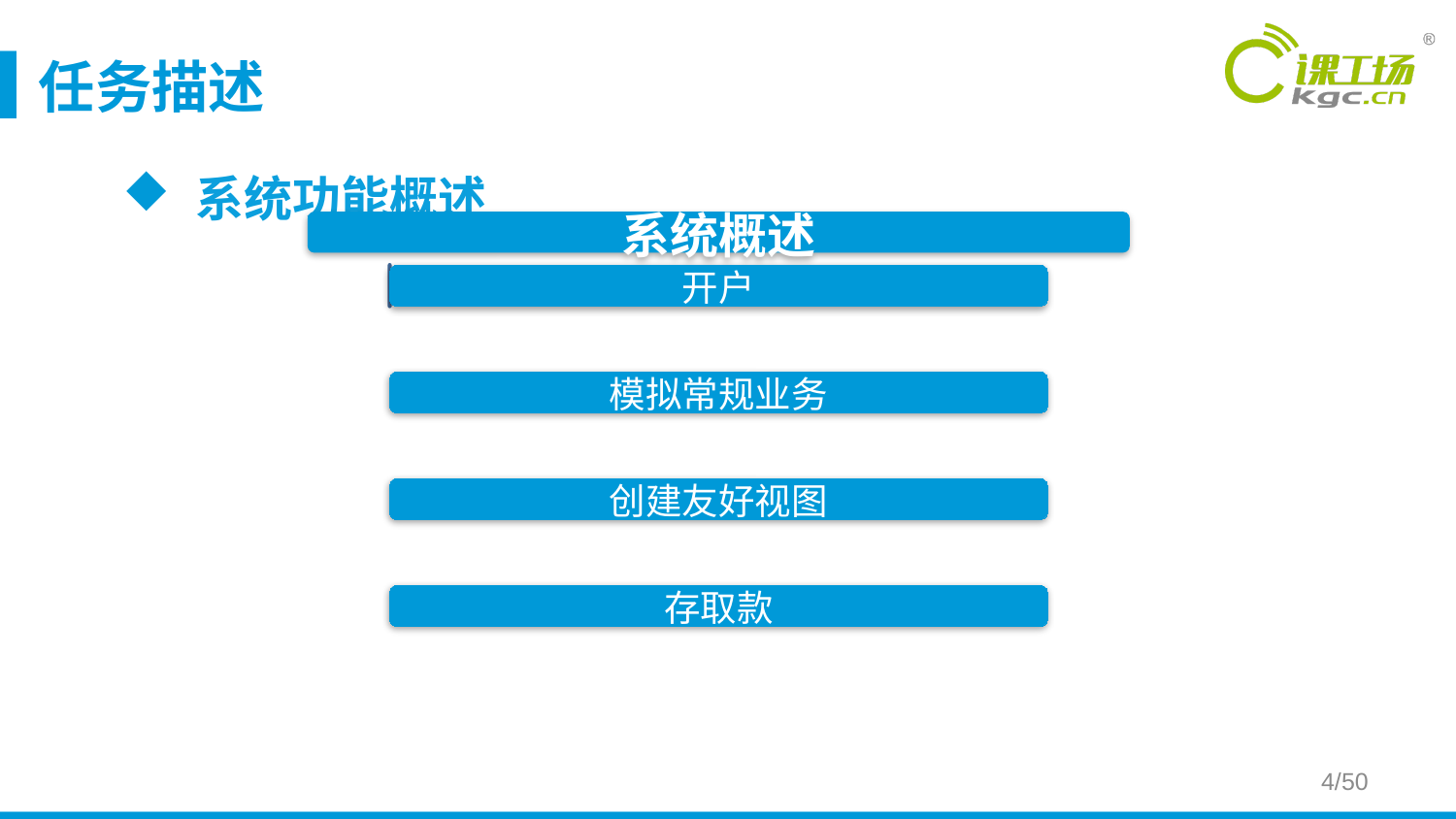

# 任务描述
系统功能概述
系统概述
开户
模拟常规业务
创建友好视图
存取款
4/50